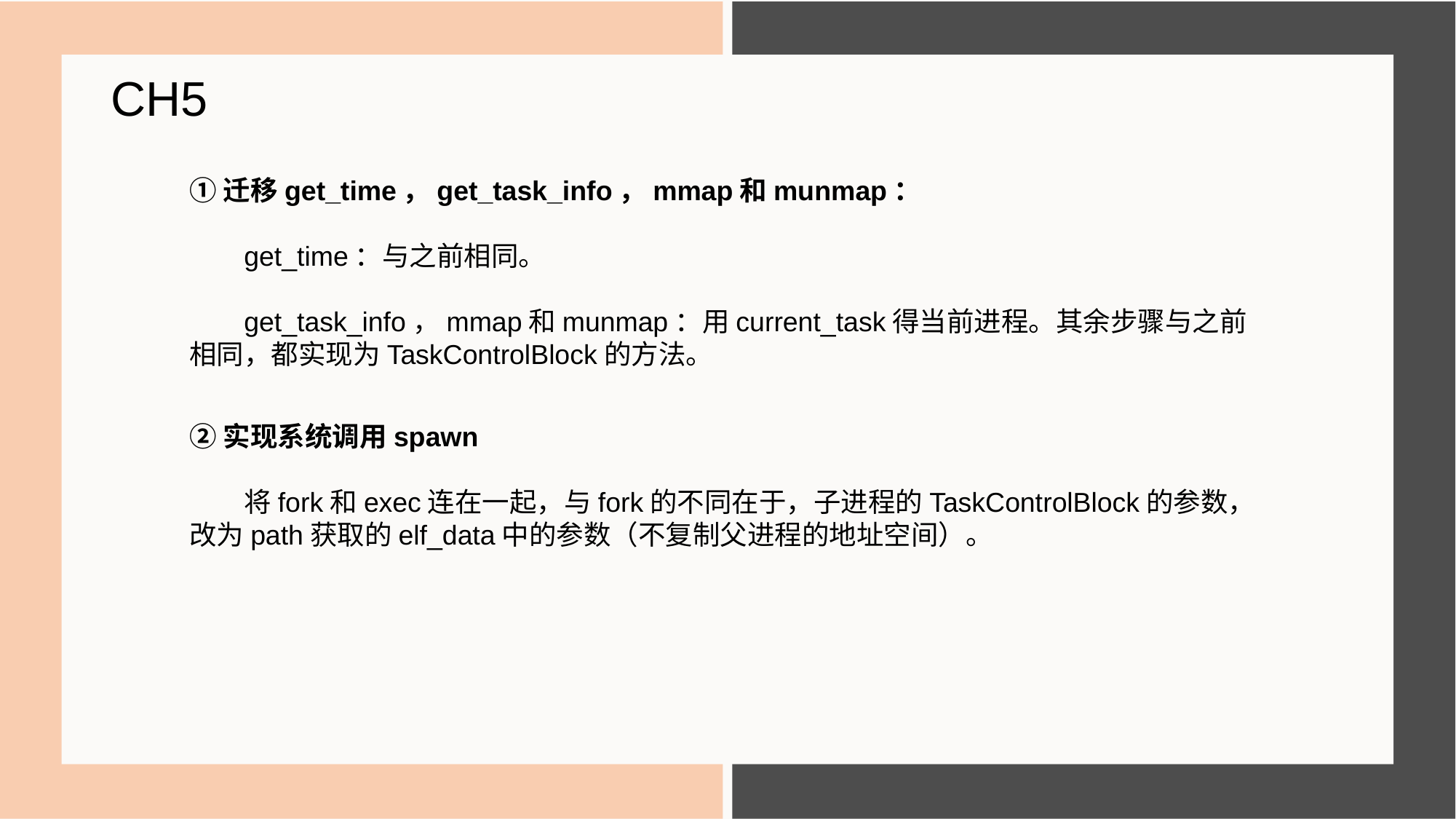

CH5
①迁移get_time，get_task_info，mmap和munmap：

get_time：与之前相同。

get_task_info，mmap和munmap：用current_task得当前进程。其余步骤与之前相同，都实现为TaskControlBlock的方法。
②实现系统调用spawn

将fork和exec连在一起，与fork的不同在于，子进程的TaskControlBlock的参数，改为path获取的elf_data中的参数（不复制父进程的地址空间）。